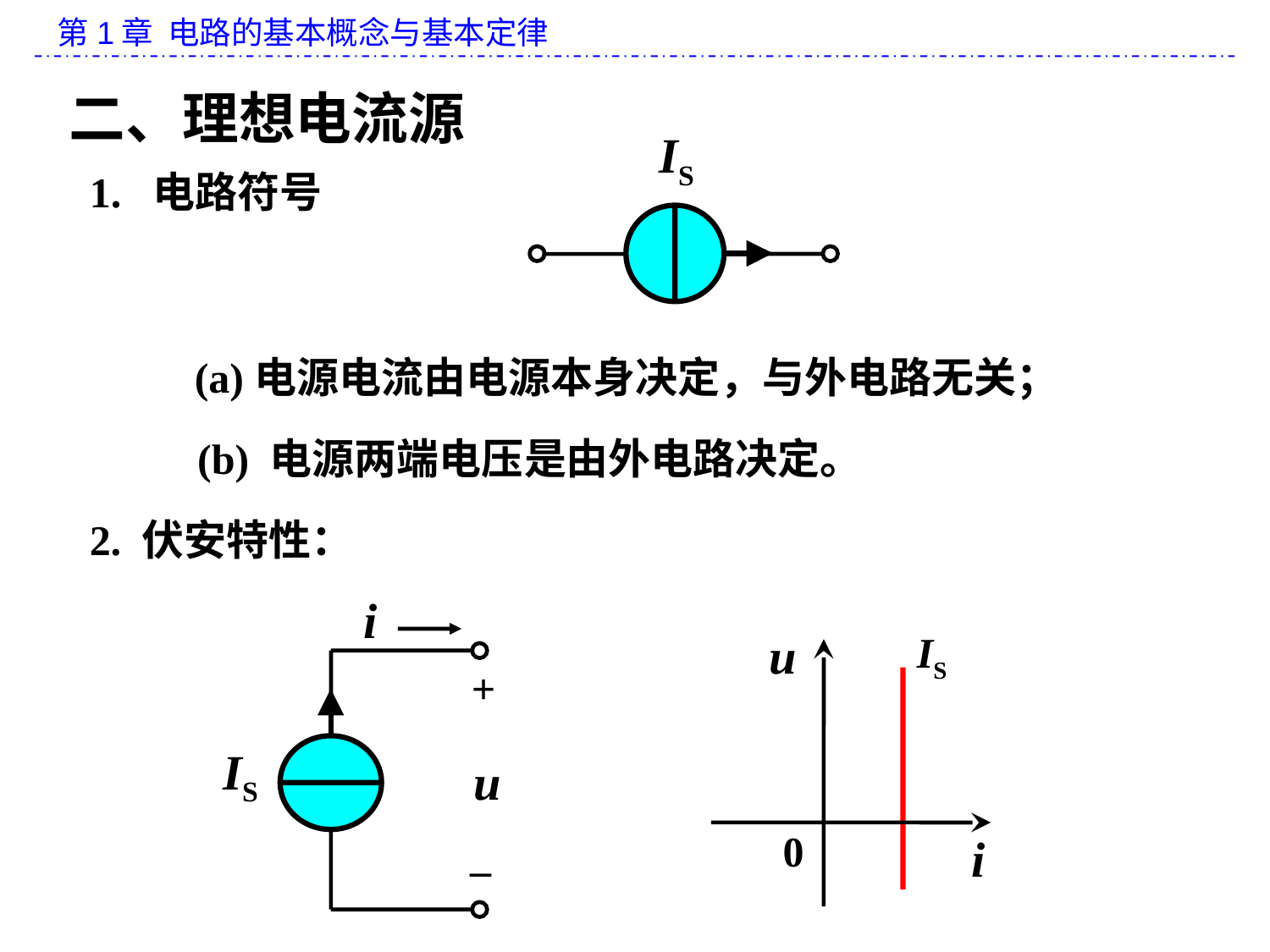

二、理想电流源

IS

1.  电路符号
(a)电源电流由电源本身决定，与外电路无关；
(b) 电源两端电压是由外电路决定。
2. 伏安特性：

i

+

IS
u
_

u
IS

0
i